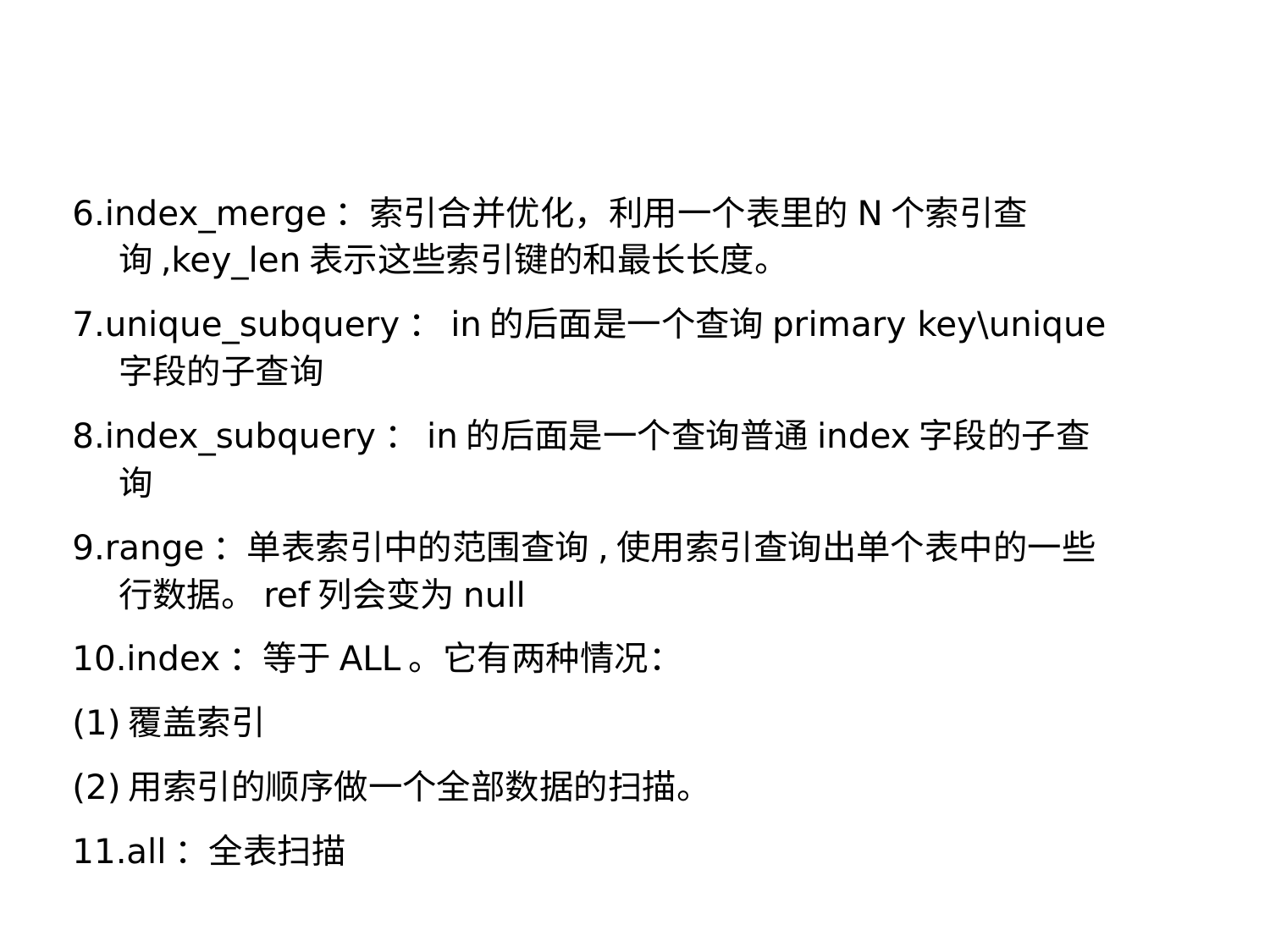

6.index_merge：索引合并优化，利用一个表里的N个索引查询,key_len表示这些索引键的和最长长度。
7.unique_subquery：in的后面是一个查询primary key\unique字段的子查询
8.index_subquery：in的后面是一个查询普通index字段的子查询
9.range：单表索引中的范围查询,使用索引查询出单个表中的一些行数据。ref列会变为null
10.index：等于ALL。它有两种情况：
(1)覆盖索引
(2)用索引的顺序做一个全部数据的扫描。
11.all：全表扫描